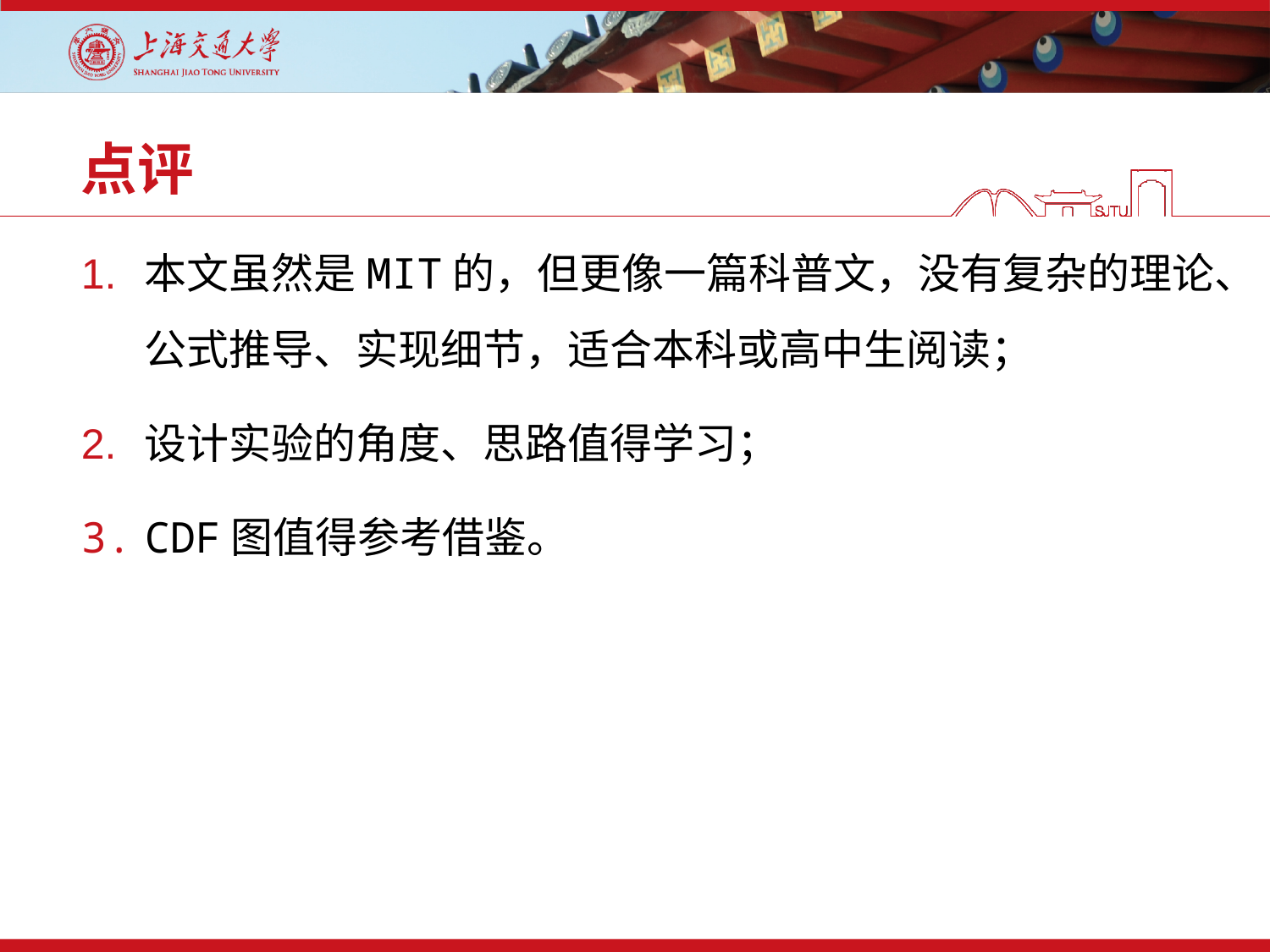

# 点评
本文虽然是MIT的，但更像一篇科普文，没有复杂的理论、公式推导、实现细节，适合本科或高中生阅读；
设计实验的角度、思路值得学习；
CDF图值得参考借鉴。